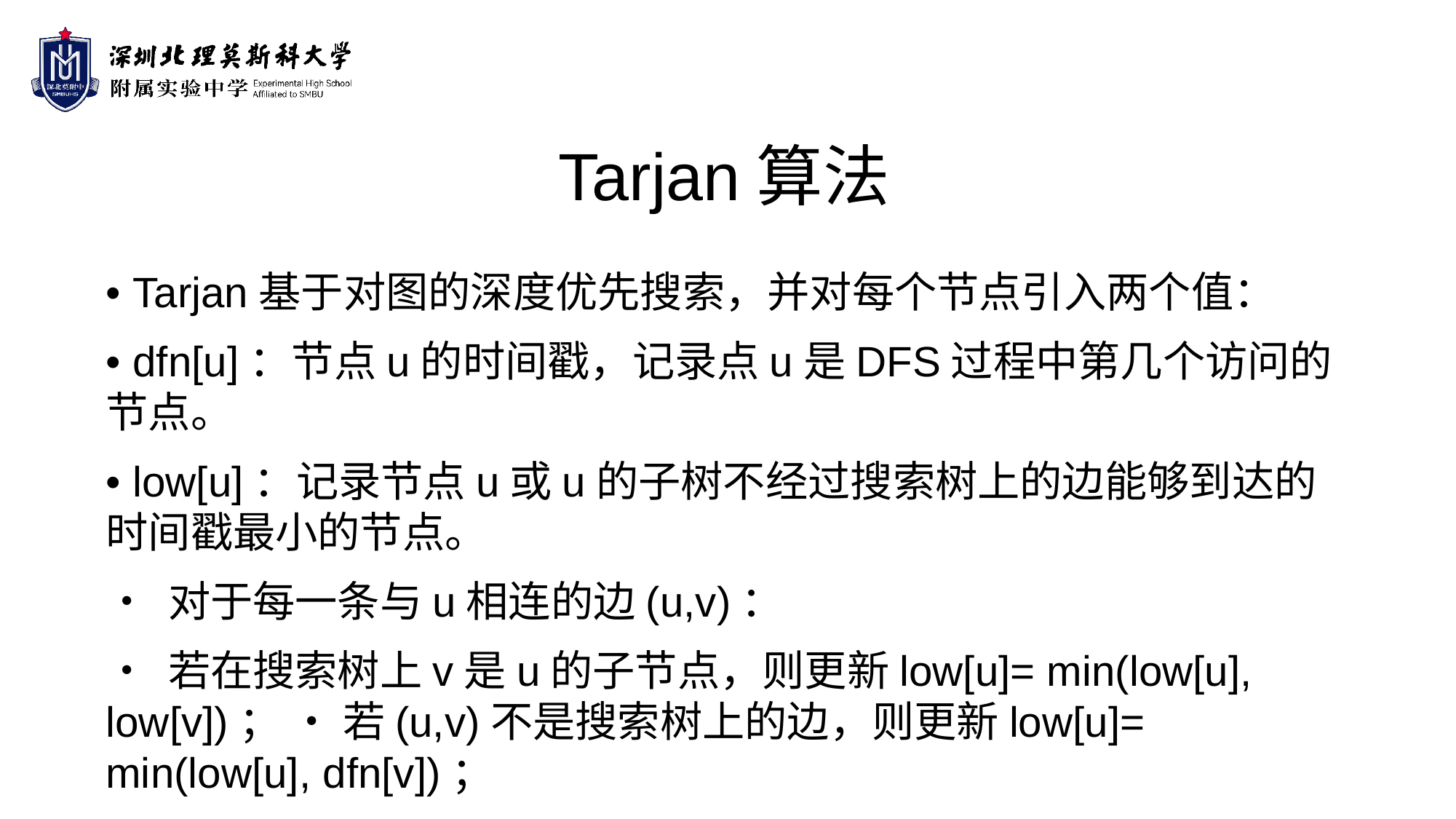

Tarjan算法
• Tarjan基于对图的深度优先搜索，并对每个节点引入两个值：
• dfn[u]：节点u的时间戳，记录点u是DFS过程中第几个访问的节点。
• low[u]：记录节点u或u的子树不经过搜索树上的边能够到达的时间戳最小的节点。
• 对于每一条与u相连的边(u,v)：
• 若在搜索树上v是u的子节点，则更新low[u]= min(low[u], low[v])； • 若(u,v)不是搜索树上的边，则更新low[u]= min(low[u], dfn[v])；